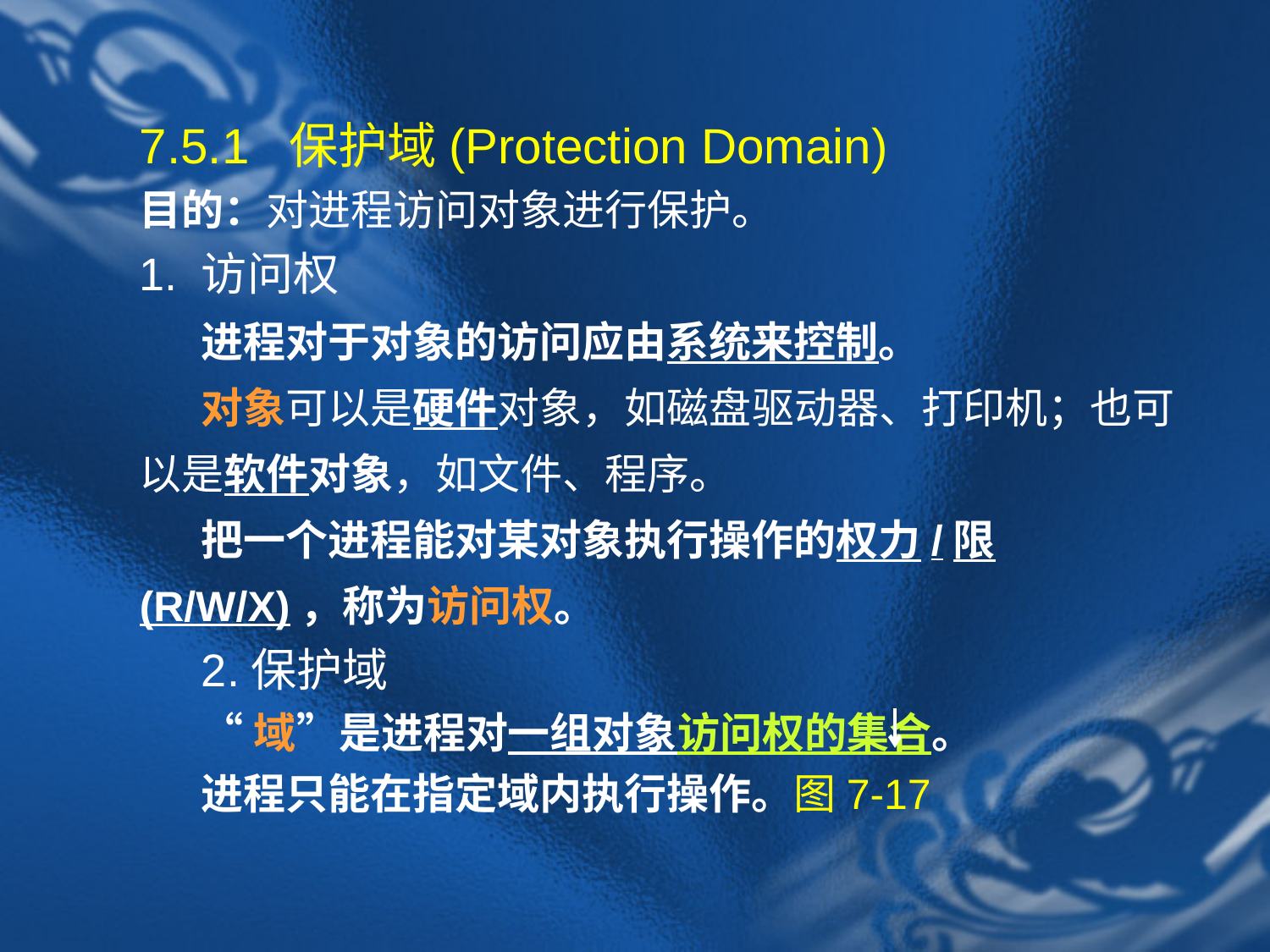

7.5.1  保护域(Protection Domain)
目的：对进程访问对象进行保护。
1. 访问权
进程对于对象的访问应由系统来控制。
对象可以是硬件对象，如磁盘驱动器、打印机；也可以是软件对象，如文件、程序。
把一个进程能对某对象执行操作的权力/限 (R/W/X)，称为访问权。
2.保护域
“域”是进程对一组对象访问权的集合。
进程只能在指定域内执行操作。图7-17